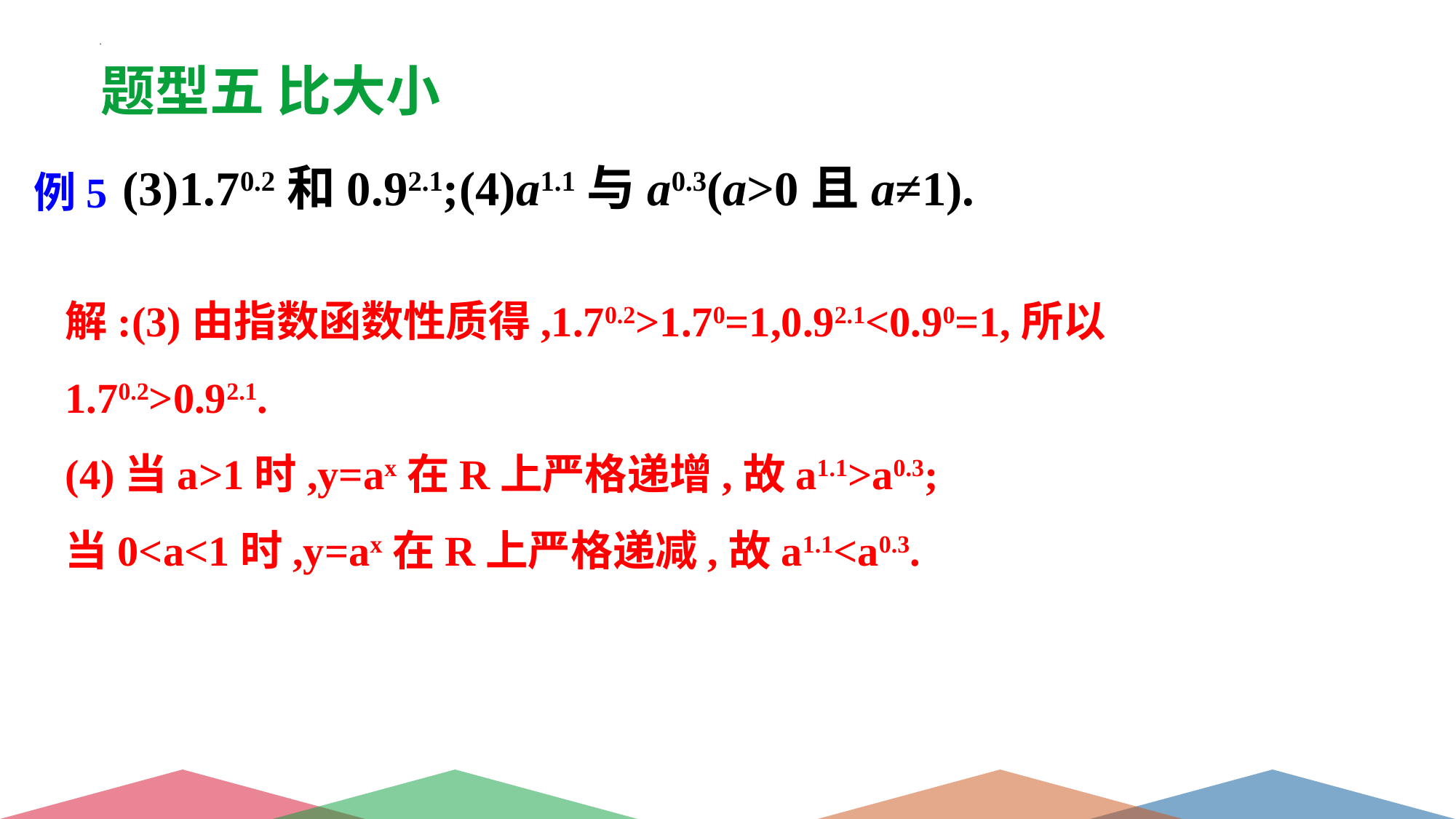

题型五 比大小
例5
(3)1.70.2和0.92.1;(4)a1.1与a0.3(a>0且a≠1).
解:(3)由指数函数性质得,1.70.2>1.70=1,0.92.1<0.90=1,所以1.70.2>0.92.1.
(4)当a>1时,y=ax在R上严格递增,故a1.1>a0.3;
当0<a<1时,y=ax在R上严格递减,故a1.1<a0.3.